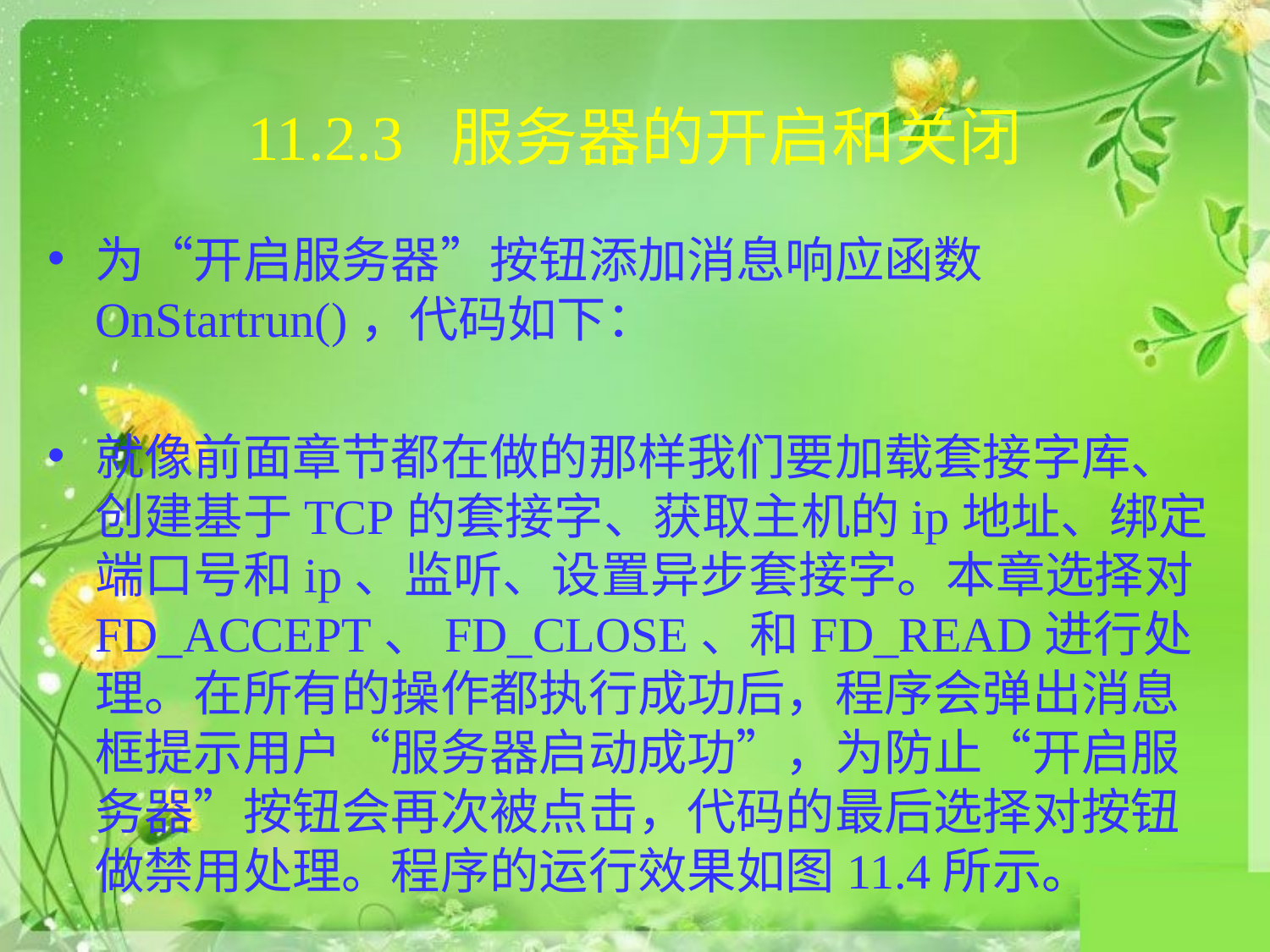

# 11.2.3  服务器的开启和关闭
为“开启服务器”按钮添加消息响应函数OnStartrun()，代码如下：

就像前面章节都在做的那样我们要加载套接字库、创建基于TCP的套接字、获取主机的ip地址、绑定端口号和ip、监听、设置异步套接字。本章选择对FD_ACCEPT、FD_CLOSE、和FD_READ进行处理。在所有的操作都执行成功后，程序会弹出消息框提示用户“服务器启动成功”，为防止“开启服务器”按钮会再次被点击，代码的最后选择对按钮做禁用处理。程序的运行效果如图11.4所示。